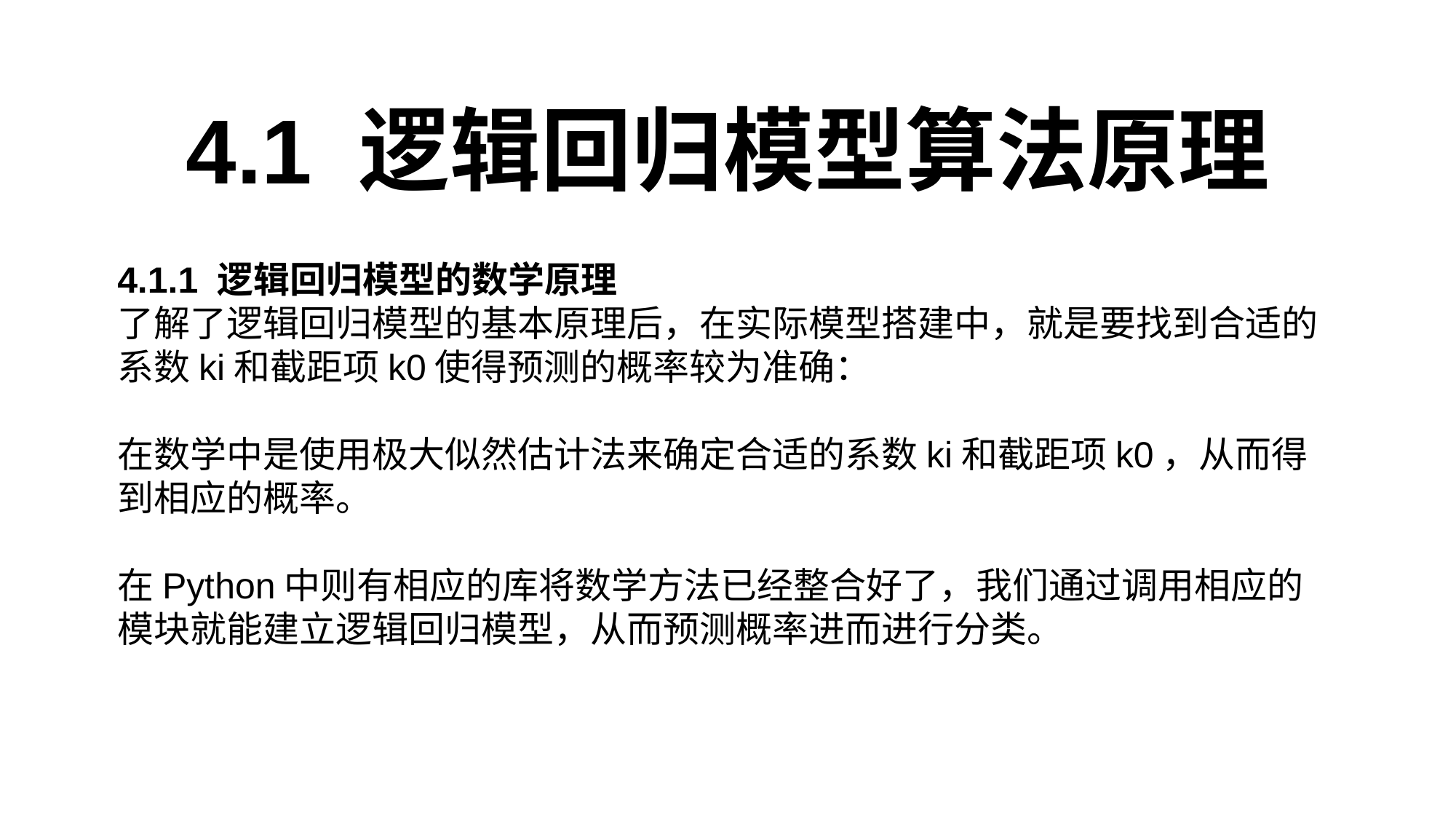

4.1 逻辑回归模型算法原理
4.1.1 逻辑回归模型的数学原理
了解了逻辑回归模型的基本原理后，在实际模型搭建中，就是要找到合适的系数ki和截距项k0使得预测的概率较为准确：

在数学中是使用极大似然估计法来确定合适的系数ki和截距项k0，从而得到相应的概率。

在Python中则有相应的库将数学方法已经整合好了，我们通过调用相应的模块就能建立逻辑回归模型，从而预测概率进而进行分类。